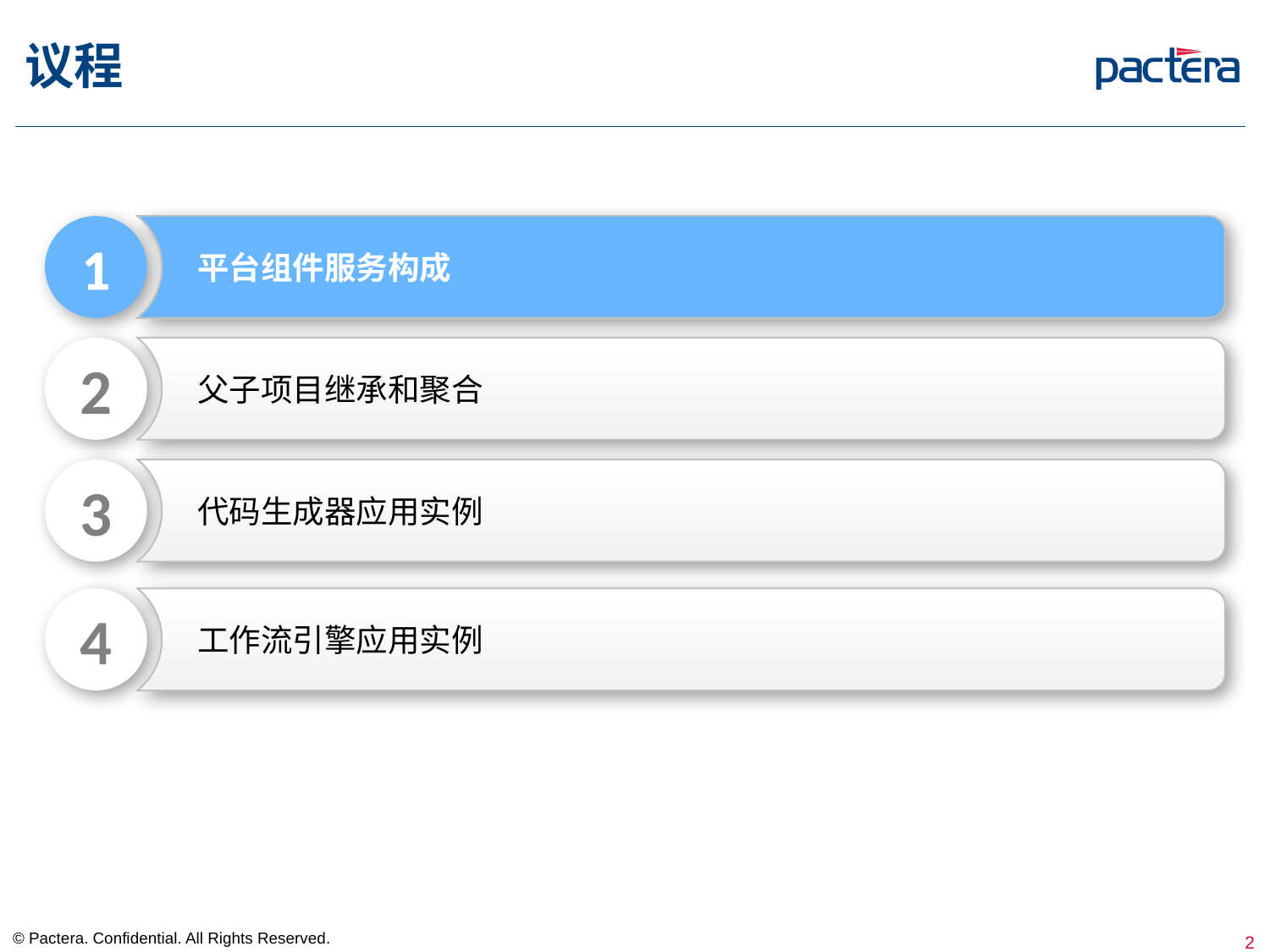

# 议程
1
平台组件服务构成
2
父子项目继承和聚合
3
代码生成器应用实例
4
工作流引擎应用实例
© Pactera. Confidential. All Rights Reserved.
2